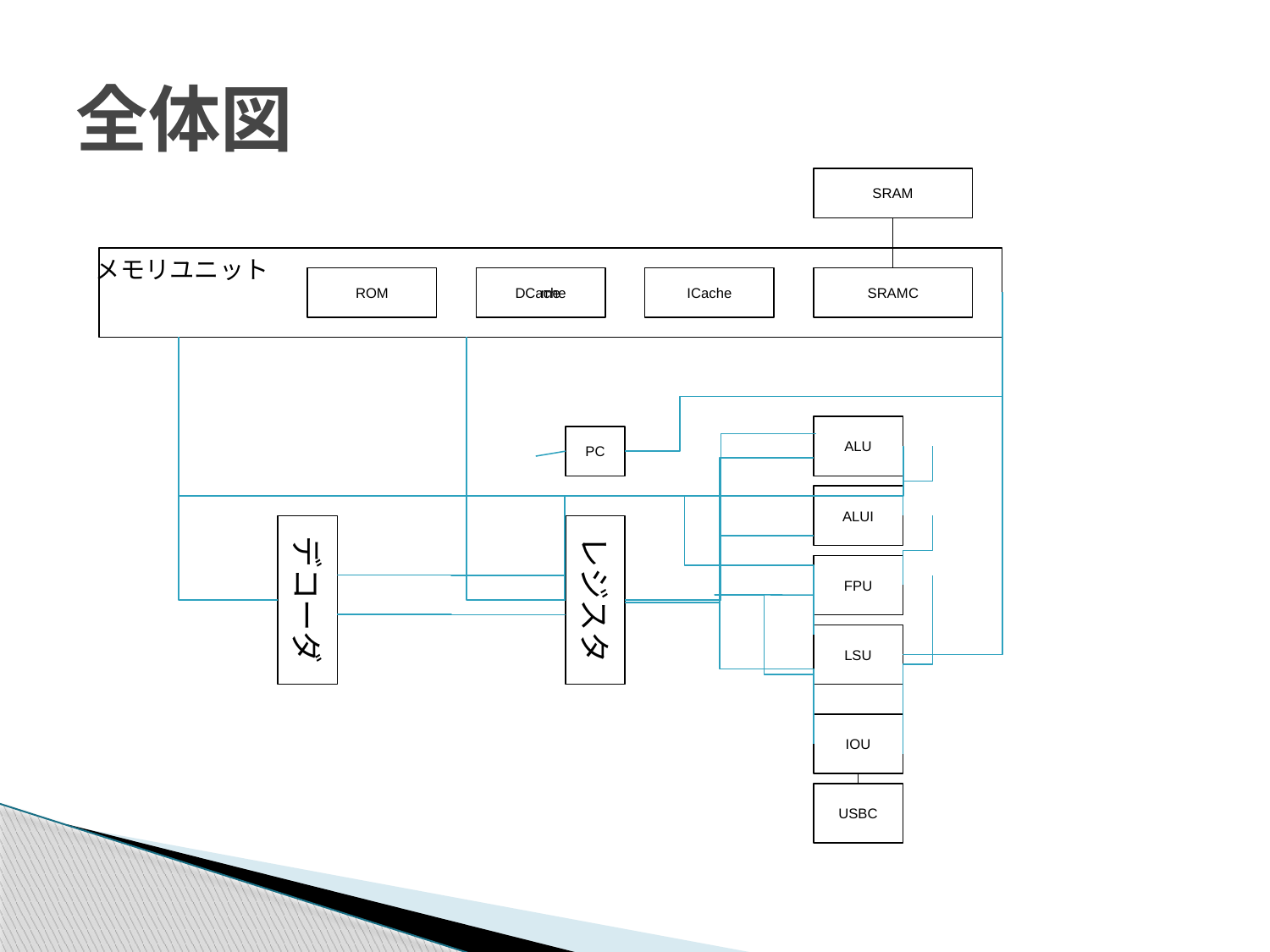

# 全体図
SRAM
me
メモリユニット
ROM
DCache
ICache
SRAMC
ALU
PC
ALUI
デコーダ
レジスタ
FPU
LSU
IOU
USBC